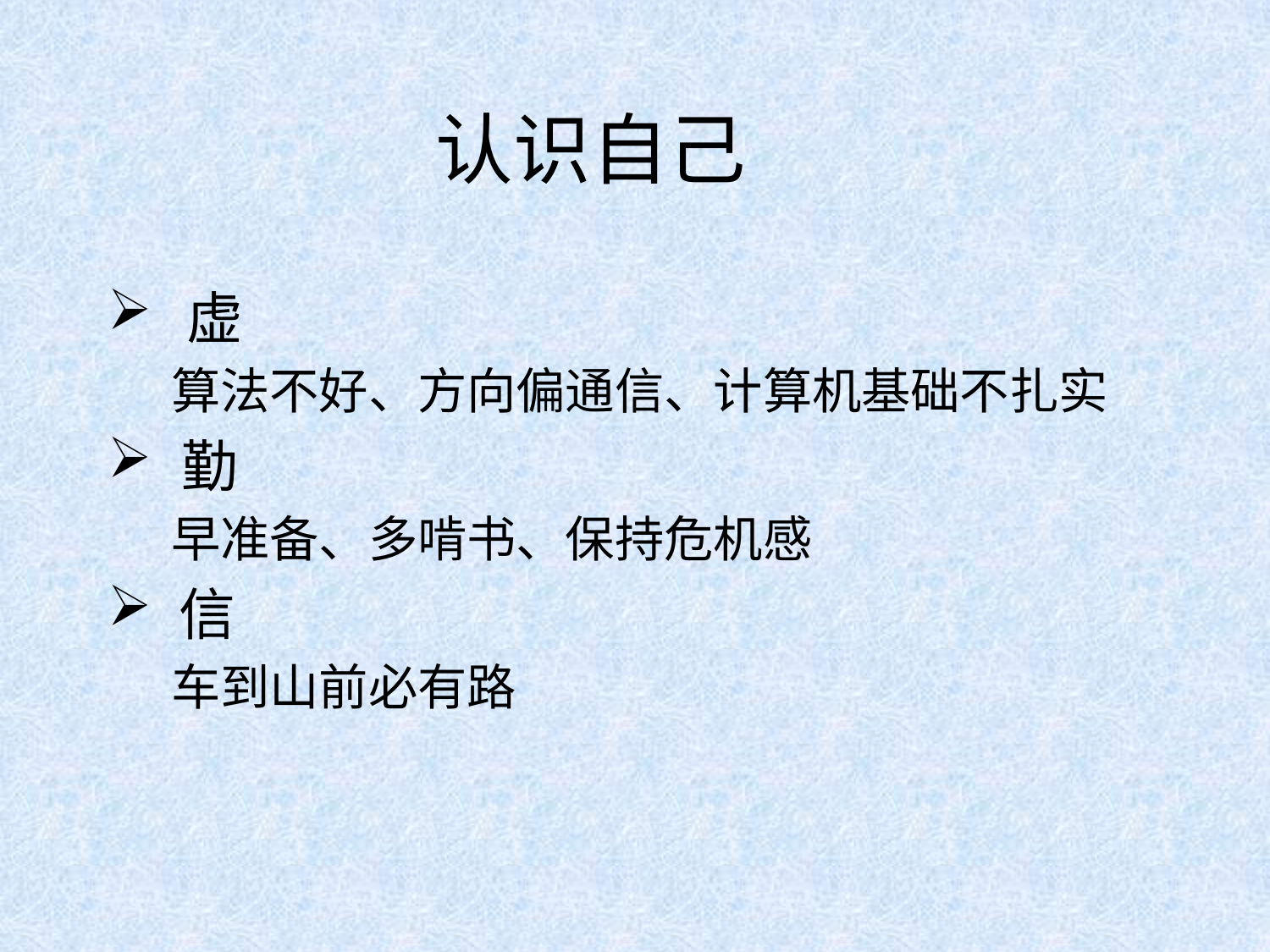

认识自己
虚
算法不好、方向偏通信、计算机基础不扎实
 勤
早准备、多啃书、保持危机感
信
车到山前必有路